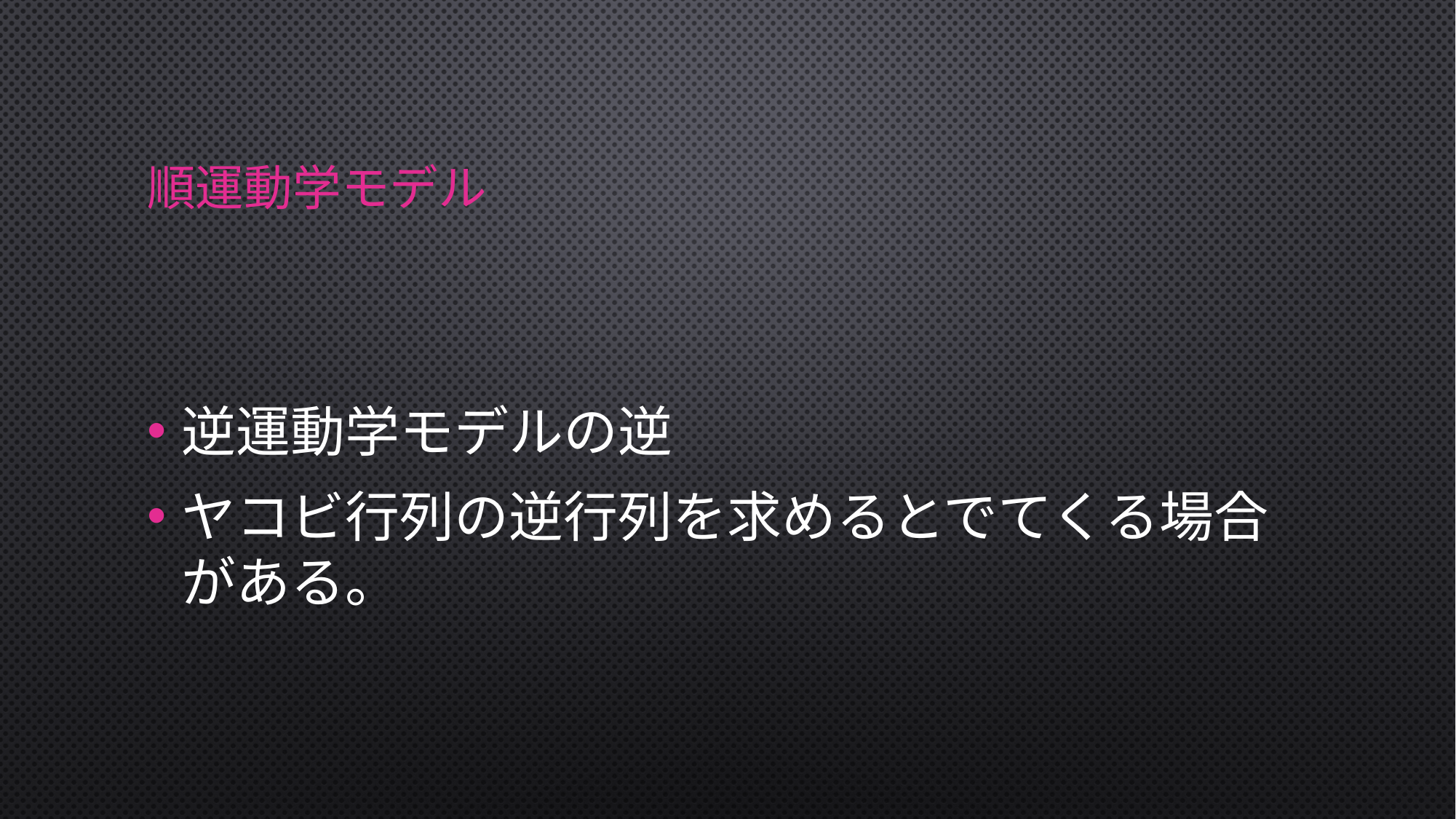

# 順運動学モデル
逆運動学モデルの逆
ヤコビ行列の逆行列を求めるとでてくる場合がある。